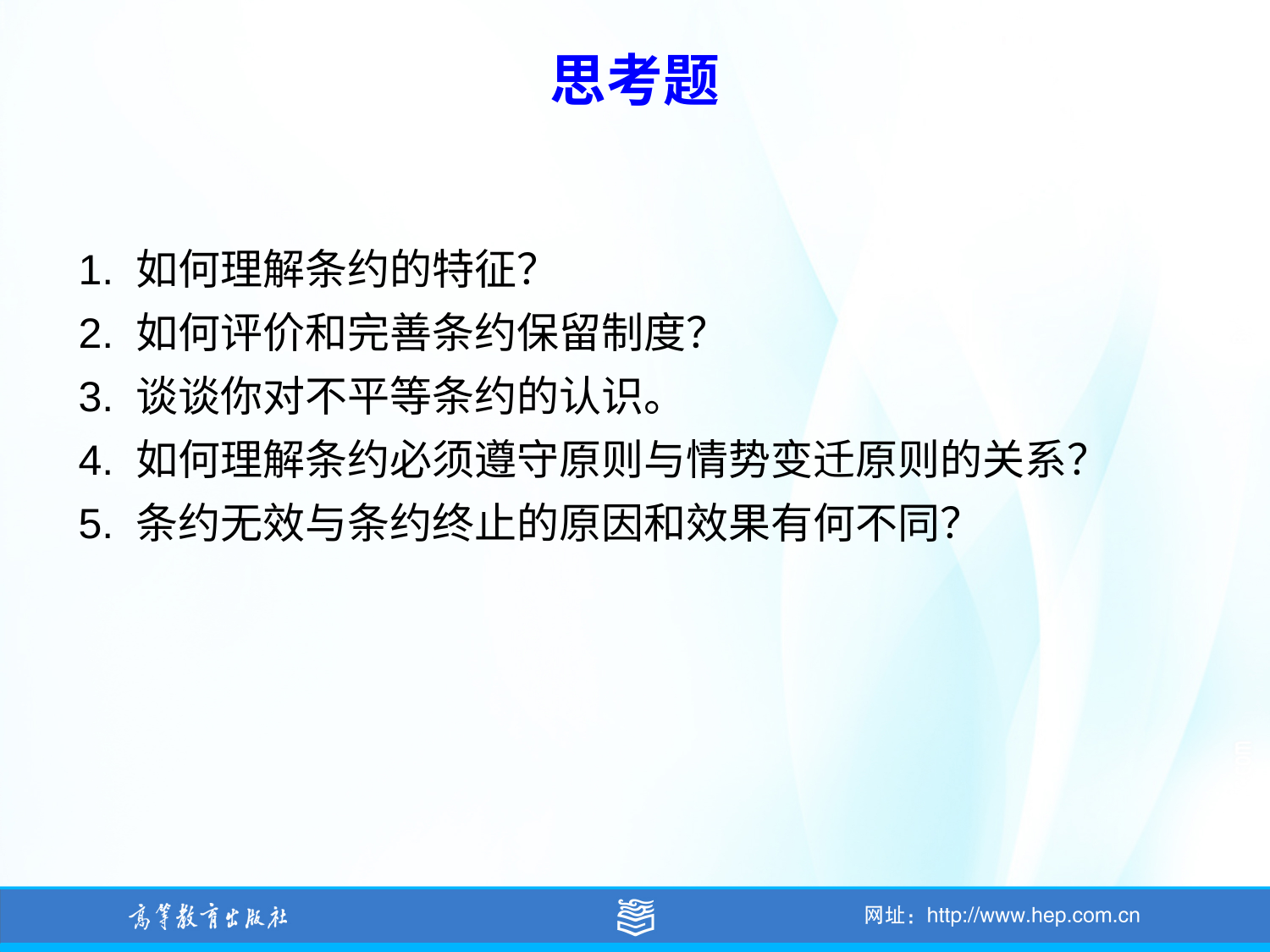

思考题

1. 如何理解条约的特征？
2. 如何评价和完善条约保留制度？
3. 谈谈你对不平等条约的认识。
4. 如何理解条约必须遵守原则与情势变迁原则的关系？
5. 条约无效与条约终止的原因和效果有何不同？